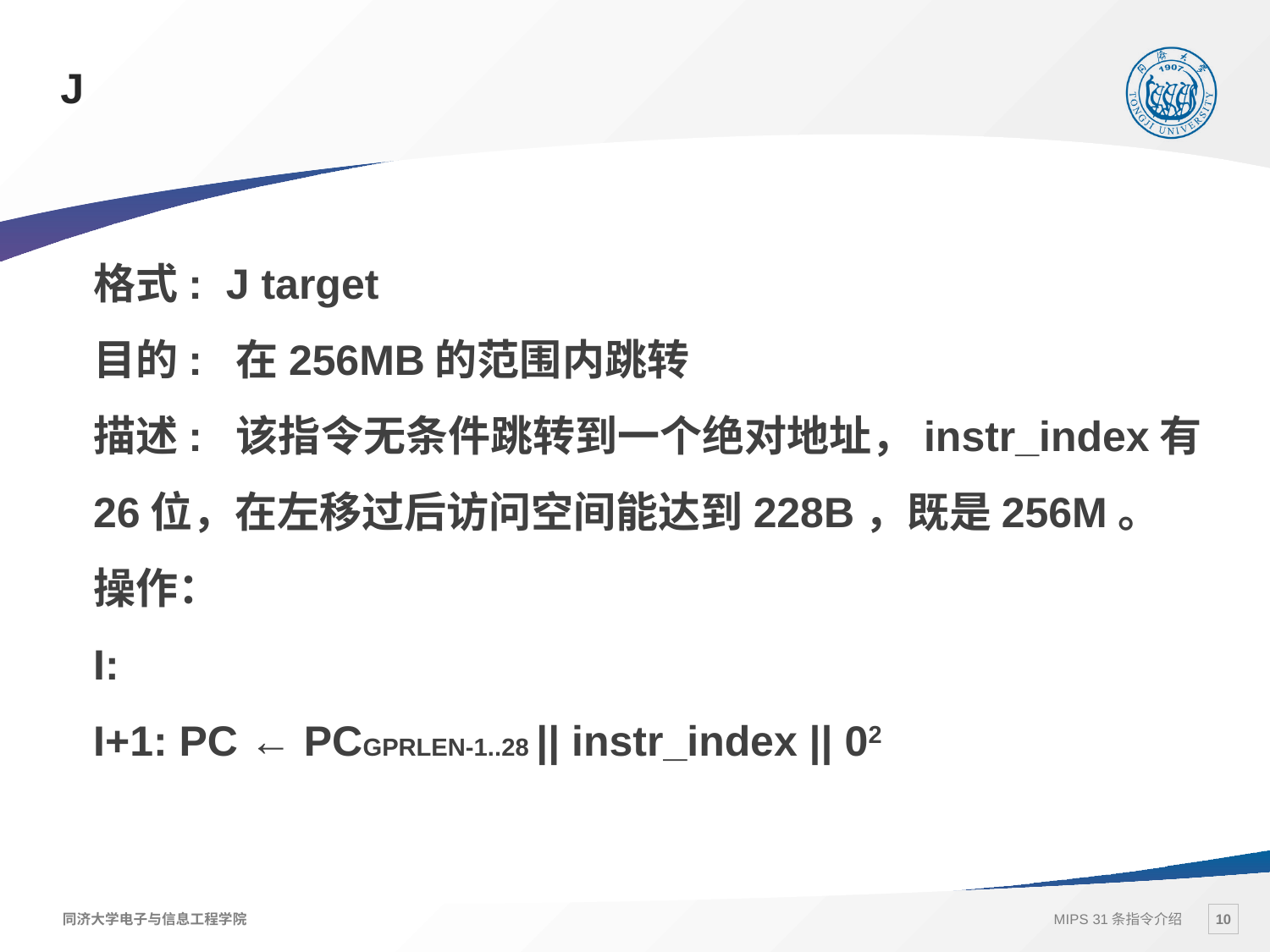

# J
格式:  J target
目的:  在256MB的范围内跳转
描述:  该指令无条件跳转到一个绝对地址，instr_index有26位，在左移过后访问空间能达到228B，既是256M。
操作：
I:
I+1: PC ← PCGPRLEN-1..28 || instr_index || 02